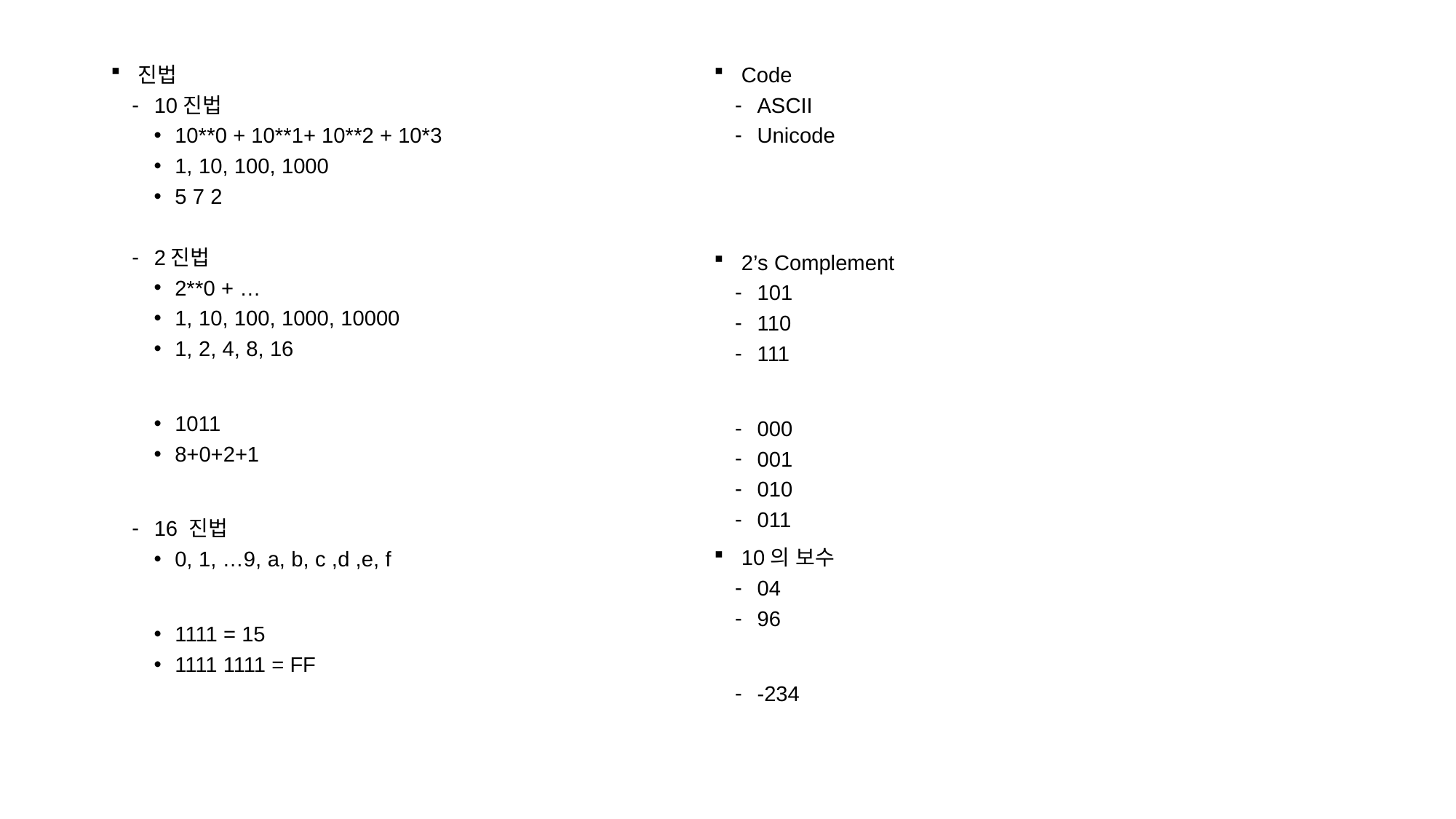

진법
10진법
10**0 + 10**1+ 10**2 + 10*3
1, 10, 100, 1000
5 7 2

2진법
2**0 + …
1, 10, 100, 1000, 10000
1, 2, 4, 8, 16

1011
8+0+2+1

16 진법
0, 1, …9, a, b, c ,d ,e, f

1111 = 15
1111 1111 = FF
Code
ASCII
Unicode

2’s Complement
101
110
111

000
001
010
011
10의 보수
04
96

-234